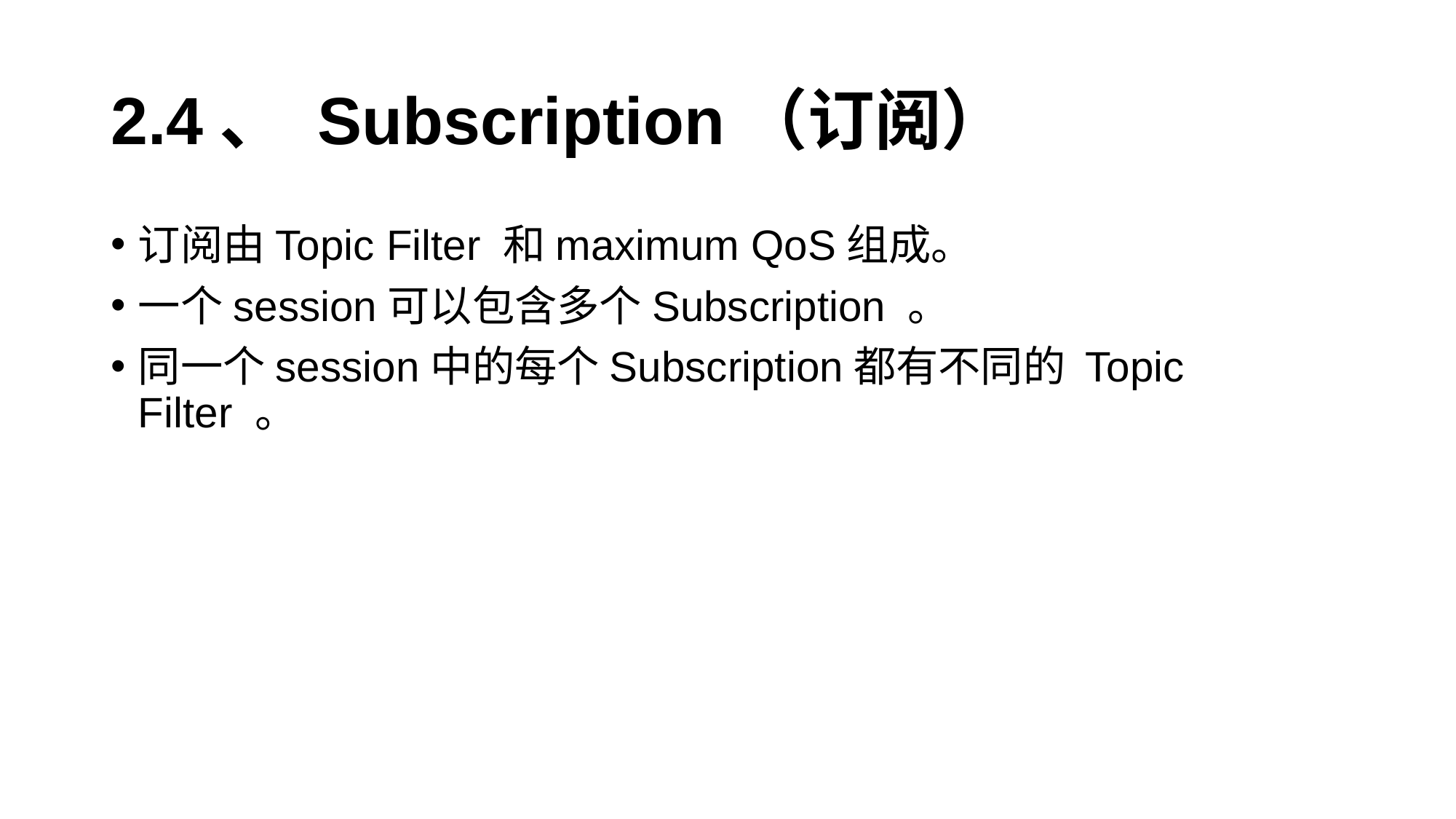

# 2.4、 Subscription（订阅）
订阅由Topic Filter 和maximum QoS组成。
一个session可以包含多个Subscription 。
同一个session中的每个Subscription都有不同的 Topic Filter 。